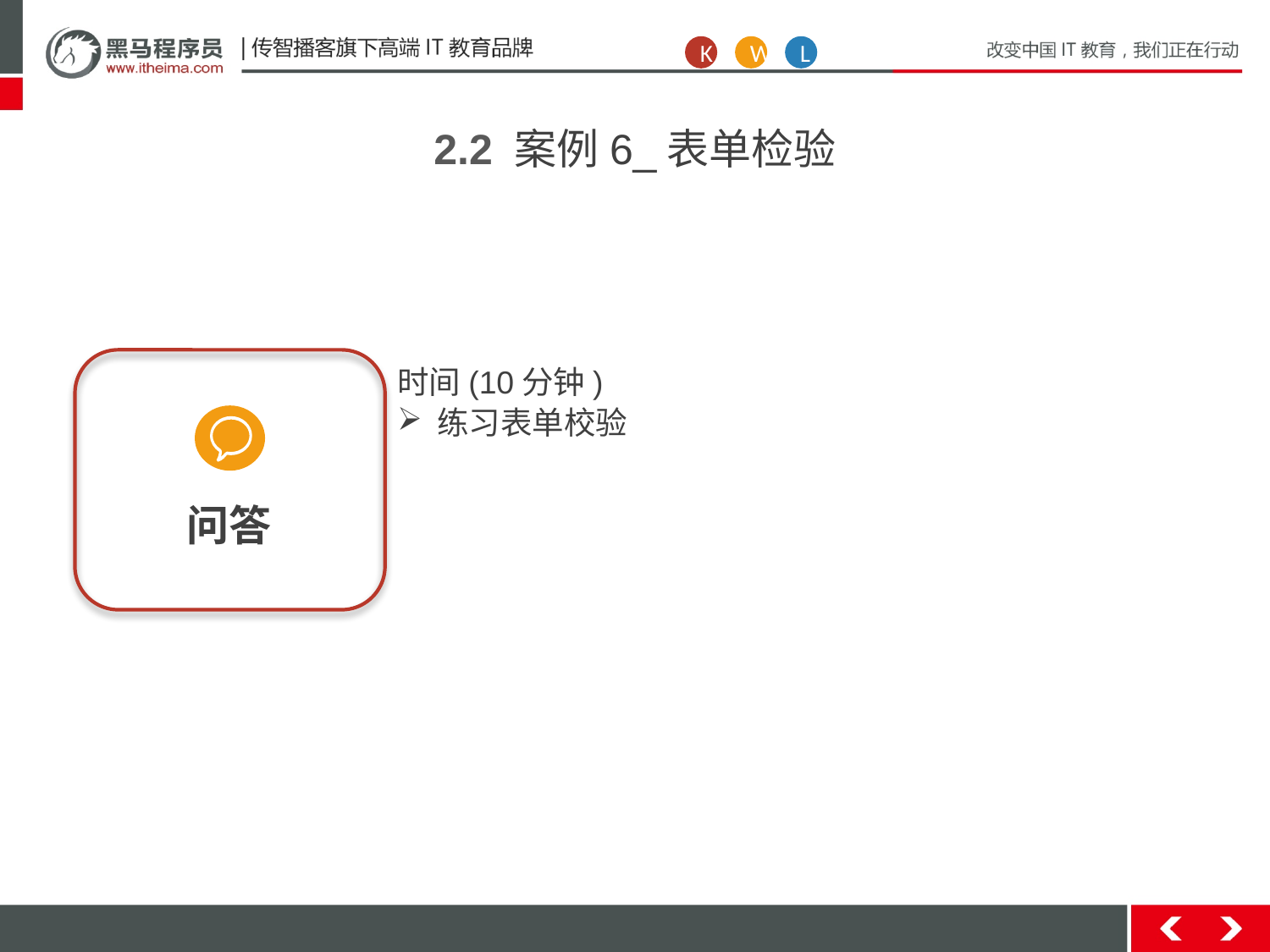

K
W
L
2.2 案例6_表单检验

时间(10分钟)
练习表单校验

问答